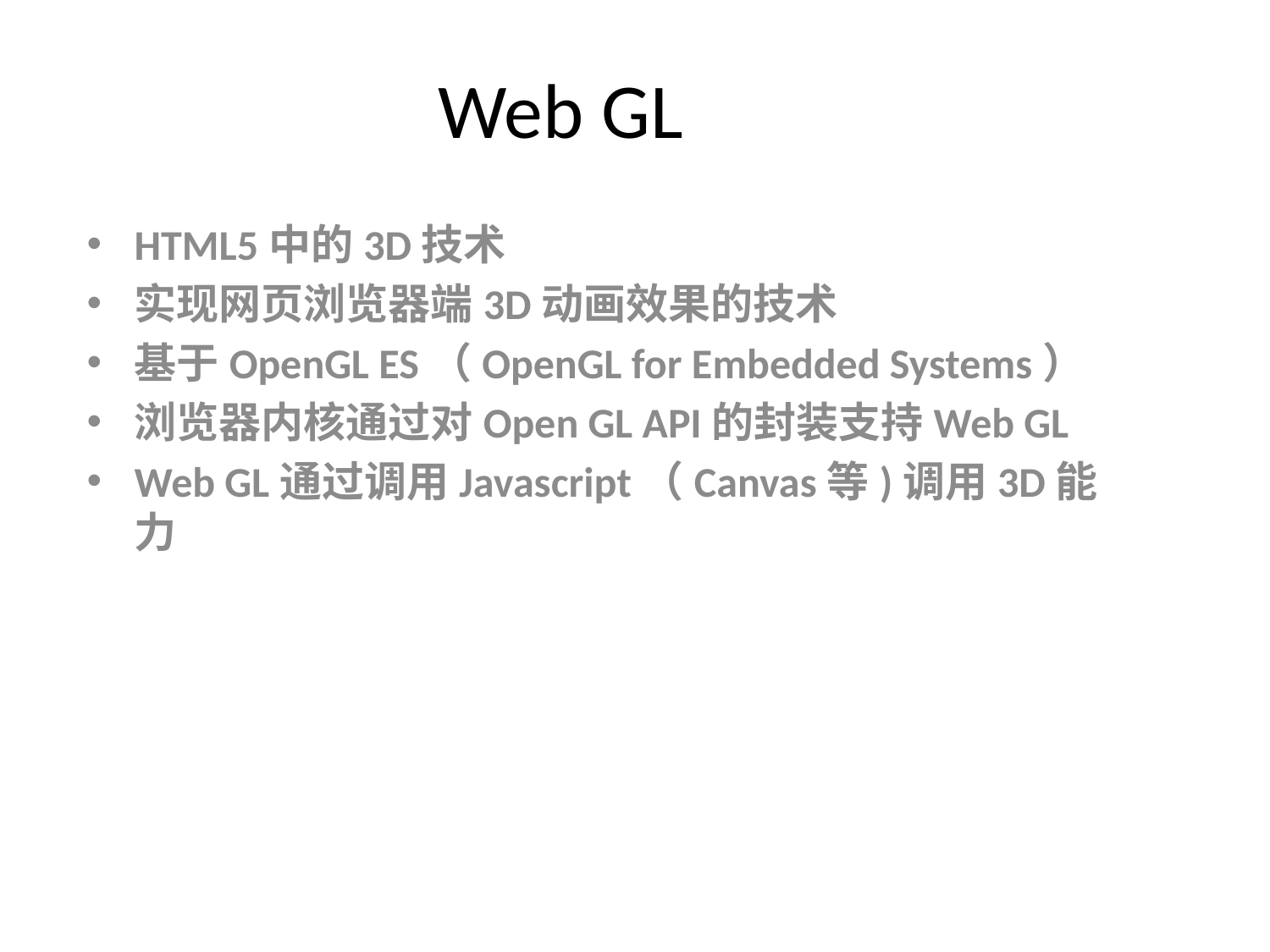

# Web GL
HTML5中的3D技术
实现网页浏览器端3D动画效果的技术
基于OpenGL ES（OpenGL for Embedded Systems）
浏览器内核通过对Open GL API的封装支持Web GL
Web GL通过调用Javascript（Canvas等)调用3D能力